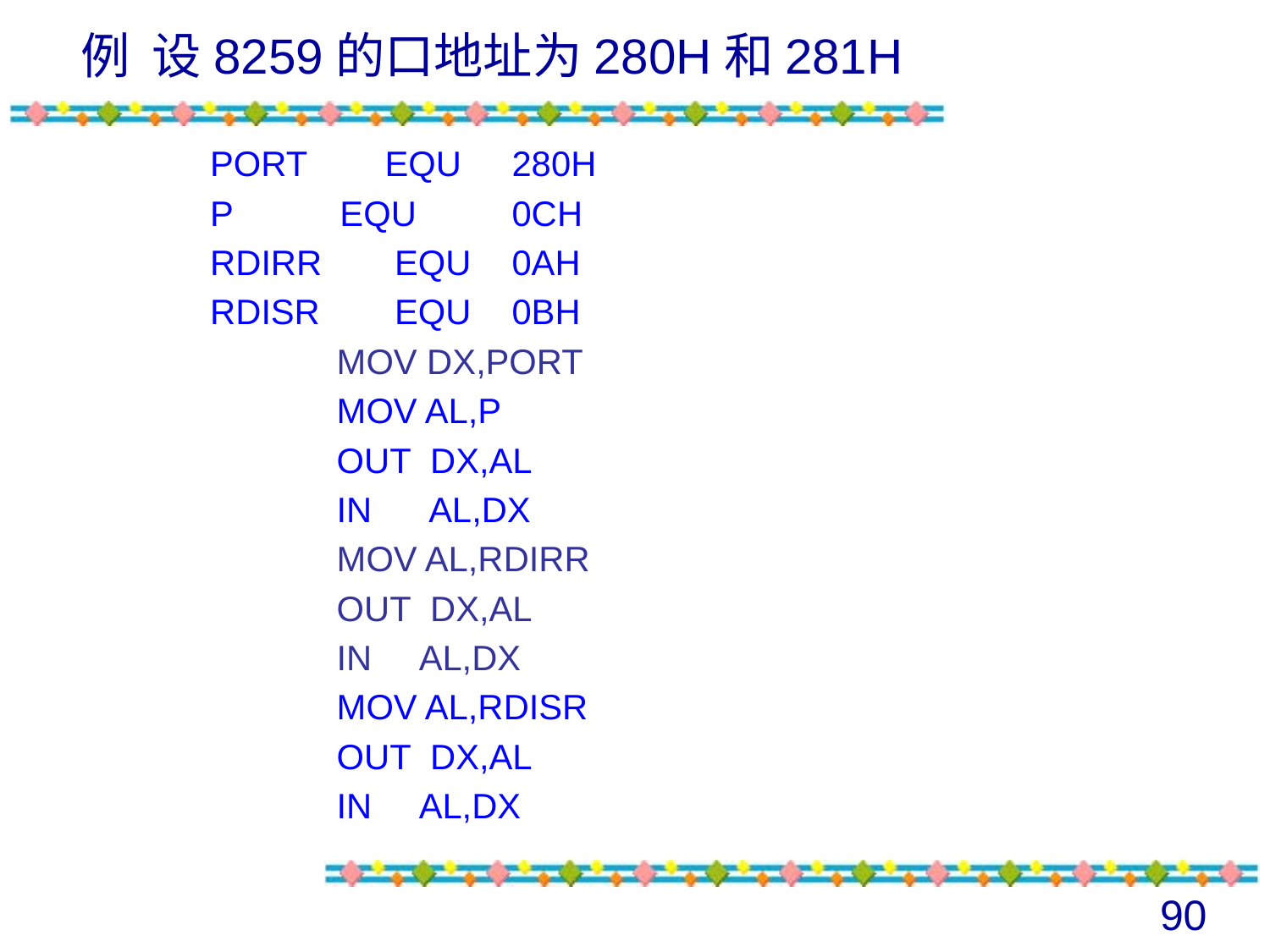

# 例  设8259的口地址为280H和281H
PORT 	EQU	280H
P           EQU  	0CH
RDIRR 	 EQU 	0AH
RDISR	 EQU 	0BH
             MOV DX,PORT
             MOV AL,P
             OUT  DX,AL
             IN      AL,DX
             MOV AL,RDIRR
             OUT  DX,AL
             IN     AL,DX
             MOV AL,RDISR
             OUT  DX,AL
             IN     AL,DX